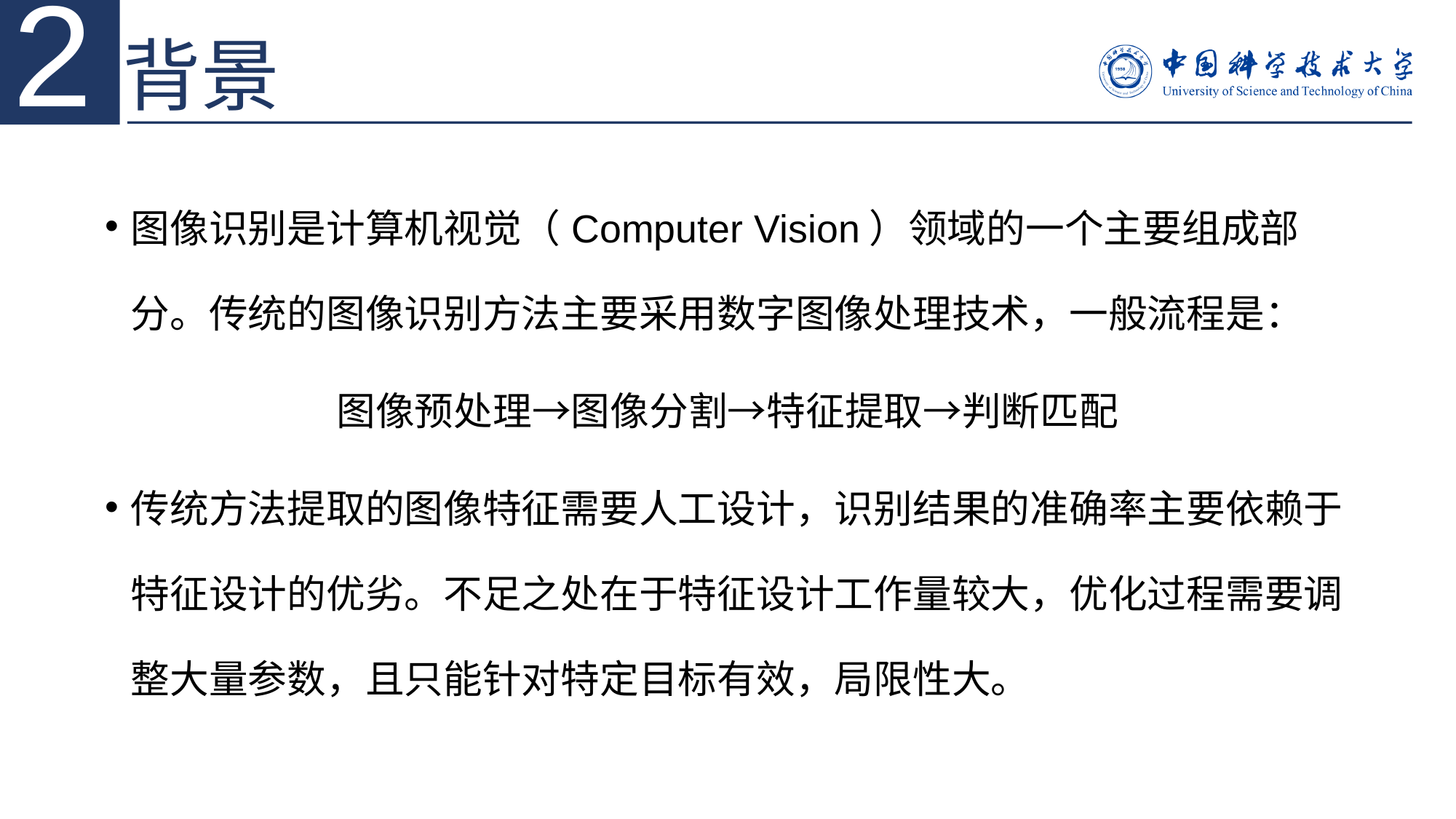

2
背景
图像识别是计算机视觉（Computer Vision）领域的一个主要组成部分。传统的图像识别方法主要采用数字图像处理技术，一般流程是：
图像预处理→图像分割→特征提取→判断匹配
传统方法提取的图像特征需要人工设计，识别结果的准确率主要依赖于特征设计的优劣。不足之处在于特征设计工作量较大，优化过程需要调整大量参数，且只能针对特定目标有效，局限性大。